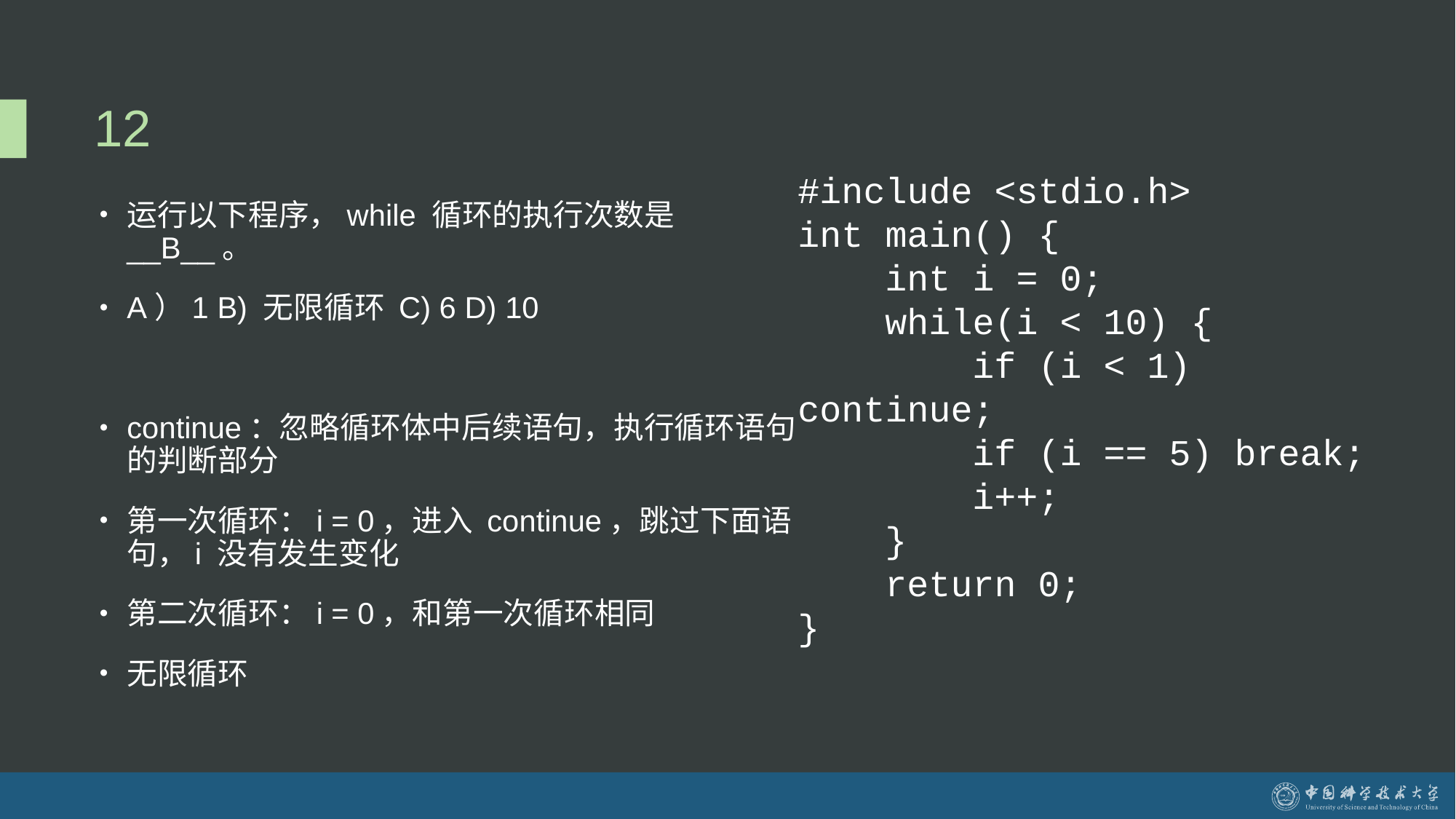

# 12
#include <stdio.h>
int main() {
    int i = 0;
    while(i < 10) {
        if (i < 1) continue;
        if (i == 5) break;
        i++;
    }
    return 0;
}
运行以下程序，while 循环的执行次数是 __B__。
A）1 B) 无限循环 C) 6 D) 10

continue：忽略循环体中后续语句，执行循环语句的判断部分
第一次循环：i = 0，进入 continue，跳过下面语句，i 没有发生变化
第二次循环：i = 0，和第一次循环相同
无限循环